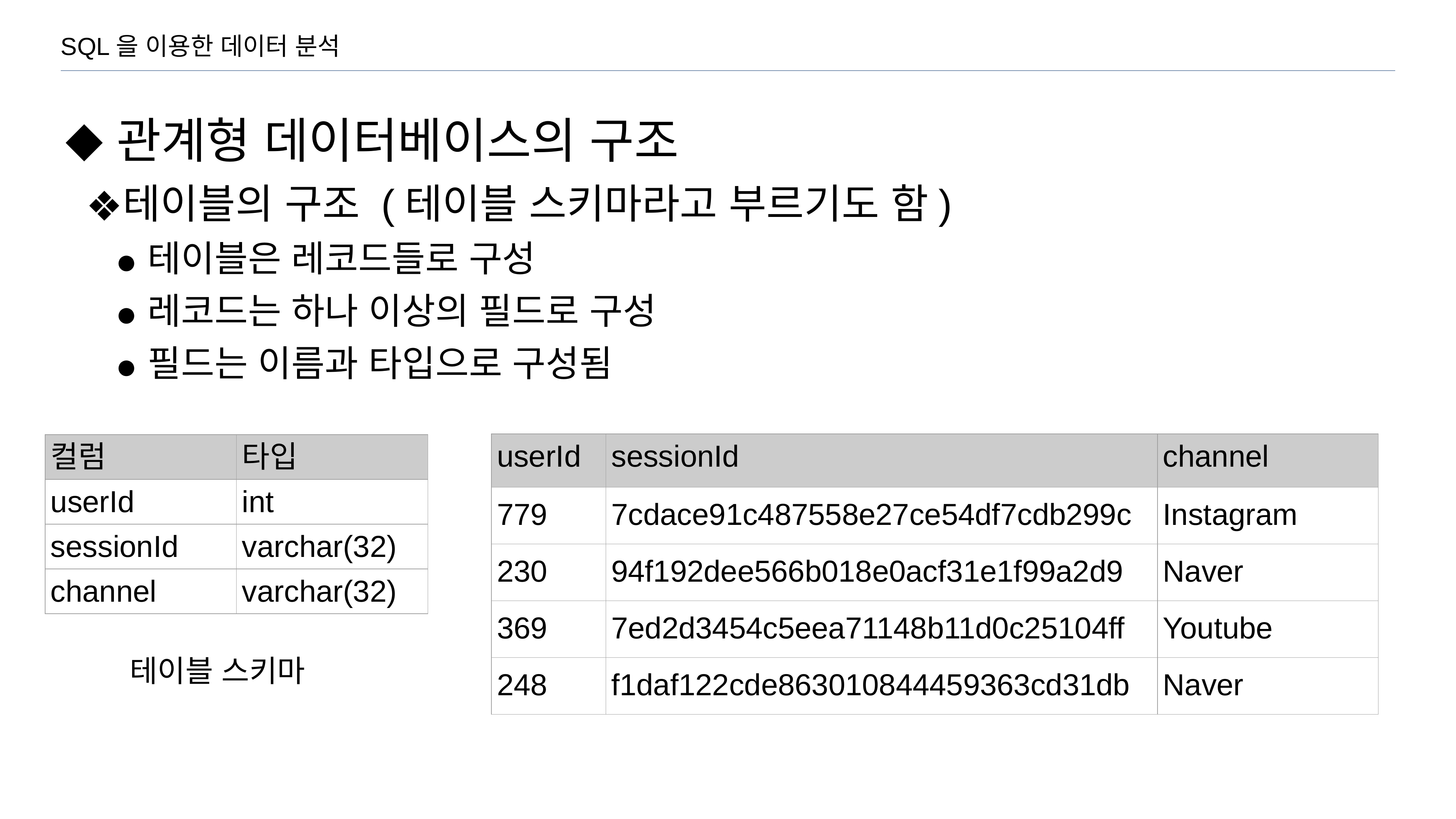

SQL을 이용한 데이터 분석
관계형 데이터베이스의 구조
테이블의 구조 (테이블 스키마라고 부르기도 함)
테이블은 레코드들로 구성
레코드는 하나 이상의 필드로 구성
필드는 이름과 타입으로 구성됨

| userId | sessionId | channel |
| --- | --- | --- |
| 779 | 7cdace91c487558e27ce54df7cdb299c | Instagram |
| 230 | 94f192dee566b018e0acf31e1f99a2d9 | Naver |
| 369 | 7ed2d3454c5eea71148b11d0c25104ff | Youtube |
| 248 | f1daf122cde863010844459363cd31db | Naver |
| 컬럼 | 타입 |
| --- | --- |
| userId | int |
| sessionId | varchar(32) |
| channel | varchar(32) |
테이블 스키마